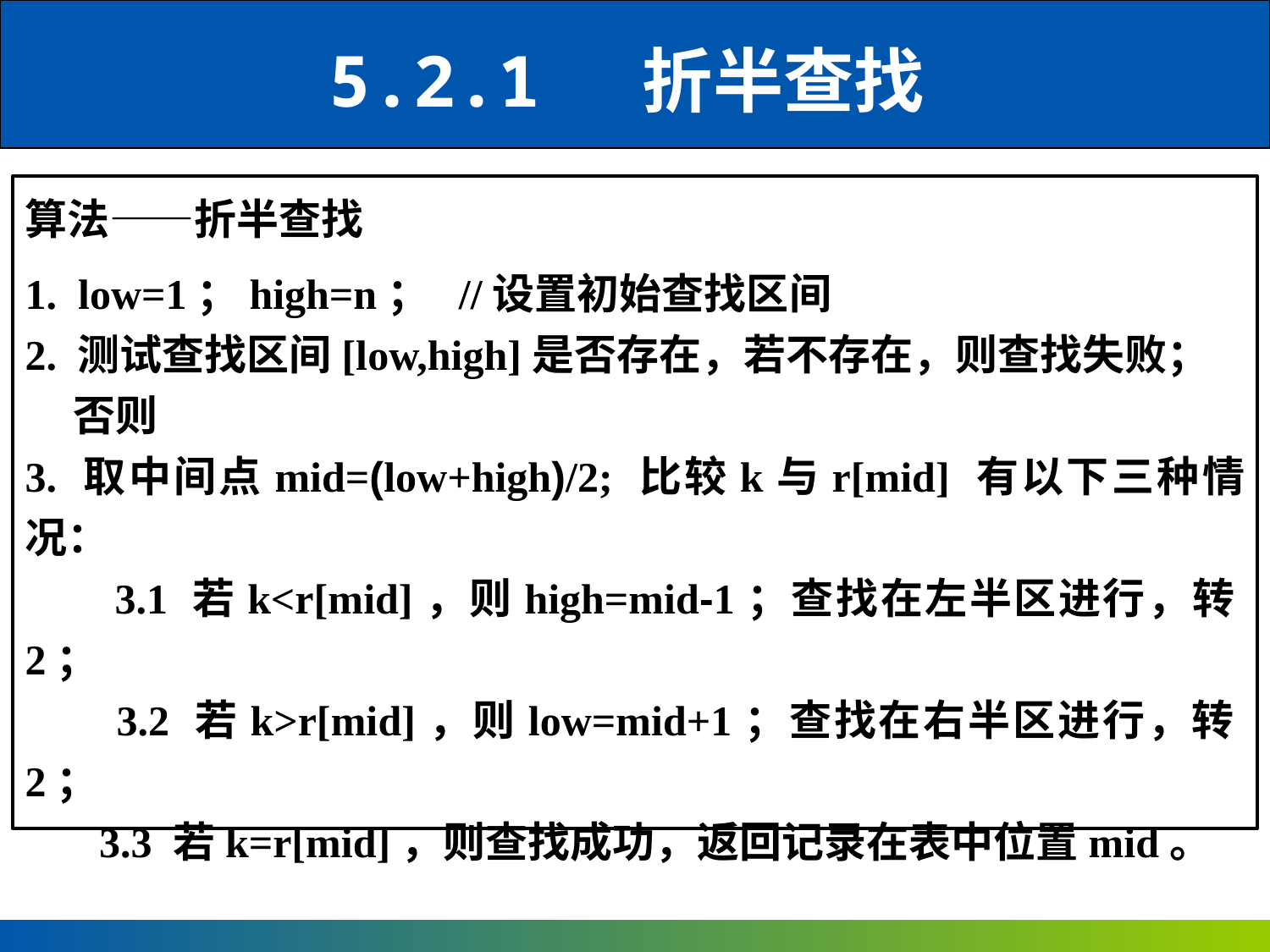

5.2.1  折半查找
算法——折半查找
1.  low=1；high=n；  //设置初始查找区间
2. 测试查找区间[low,high]是否存在，若不存在，则查找失败；
    否则
3. 取中间点mid=(low+high)/2; 比较k与r[mid] 有以下三种情况：
       3.1 若k<r[mid]，则high=mid-1；查找在左半区进行，转2；
       3.2 若k>r[mid]，则low=mid+1；查找在右半区进行，转2；
       3.3 若k=r[mid]，则查找成功，返回记录在表中位置mid。